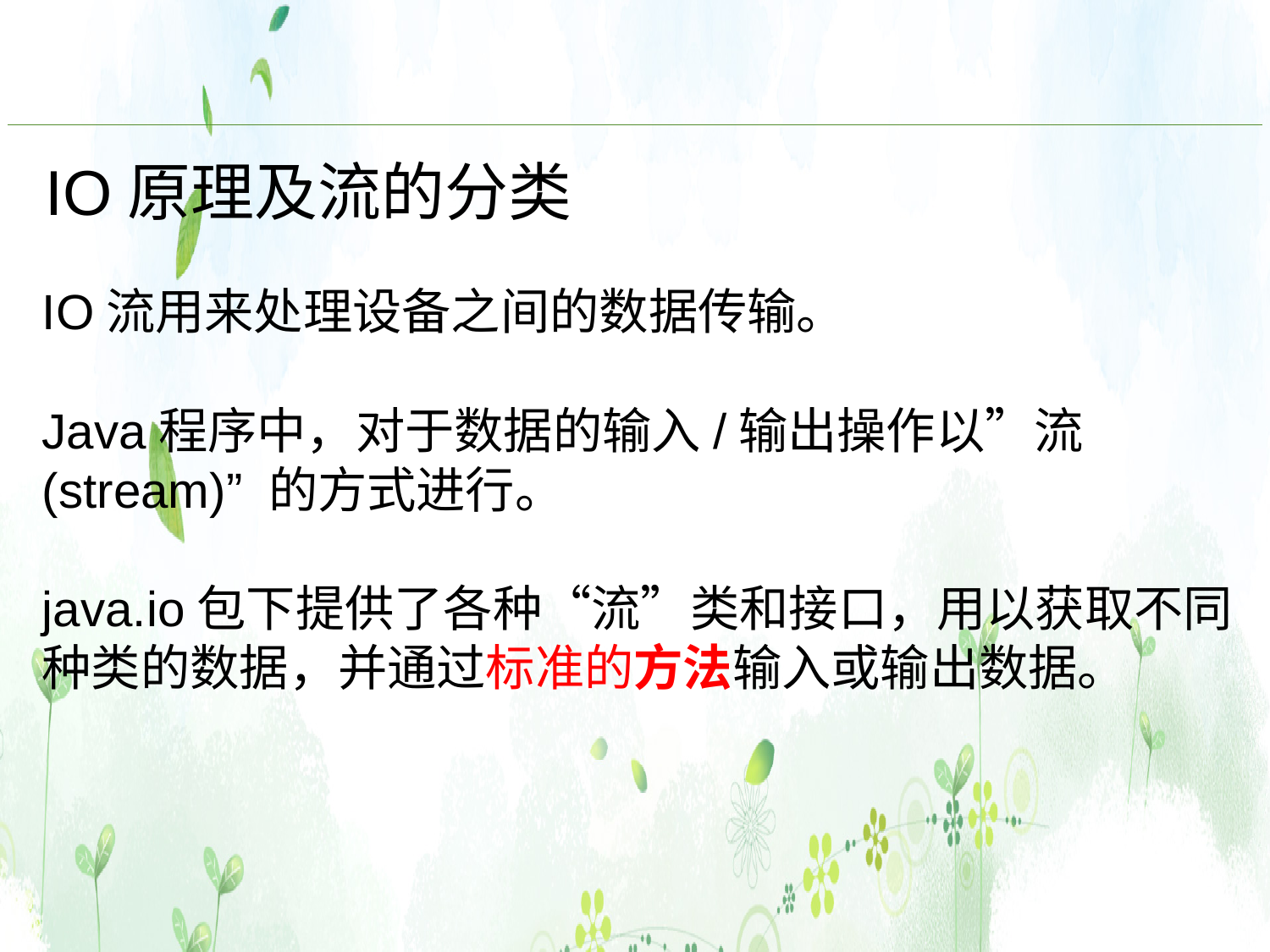

IO原理及流的分类
IO流用来处理设备之间的数据传输。

Java程序中，对于数据的输入/输出操作以”流(stream)” 的方式进行。

java.io包下提供了各种“流”类和接口，用以获取不同种类的数据，并通过标准的方法输入或输出数据。